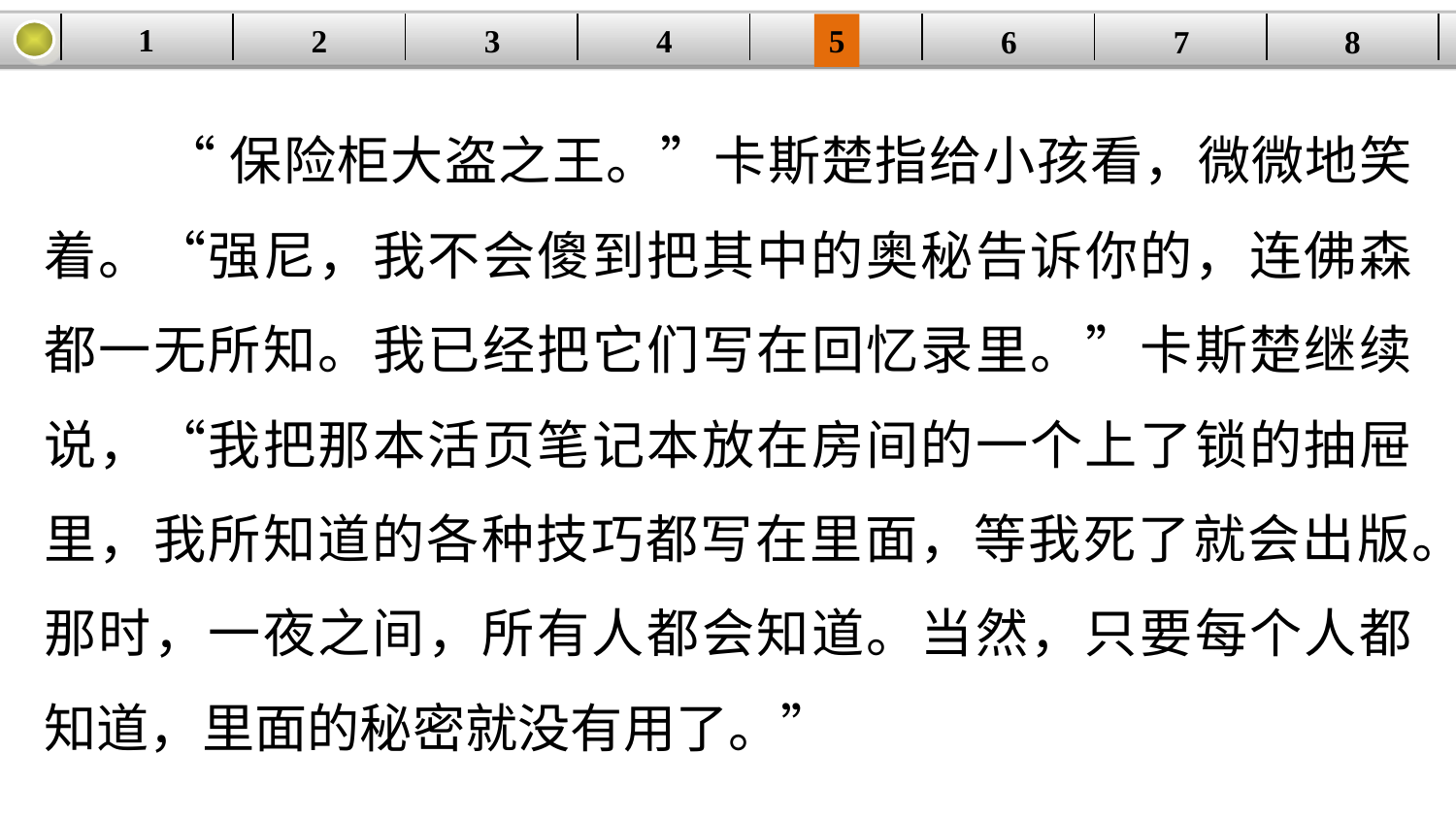

1
2
3
4
|  |  |  |  |  |  |  |  |
| --- | --- | --- | --- | --- | --- | --- | --- |
5
6
7
8

 “保险柜大盗之王。”卡斯楚指给小孩看，微微地笑着。“强尼，我不会傻到把其中的奥秘告诉你的，连佛森都一无所知。我已经把它们写在回忆录里。”卡斯楚继续说，“我把那本活页笔记本放在房间的一个上了锁的抽屉里，我所知道的各种技巧都写在里面，等我死了就会出版。那时，一夜之间，所有人都会知道。当然，只要每个人都知道，里面的秘密就没有用了。”